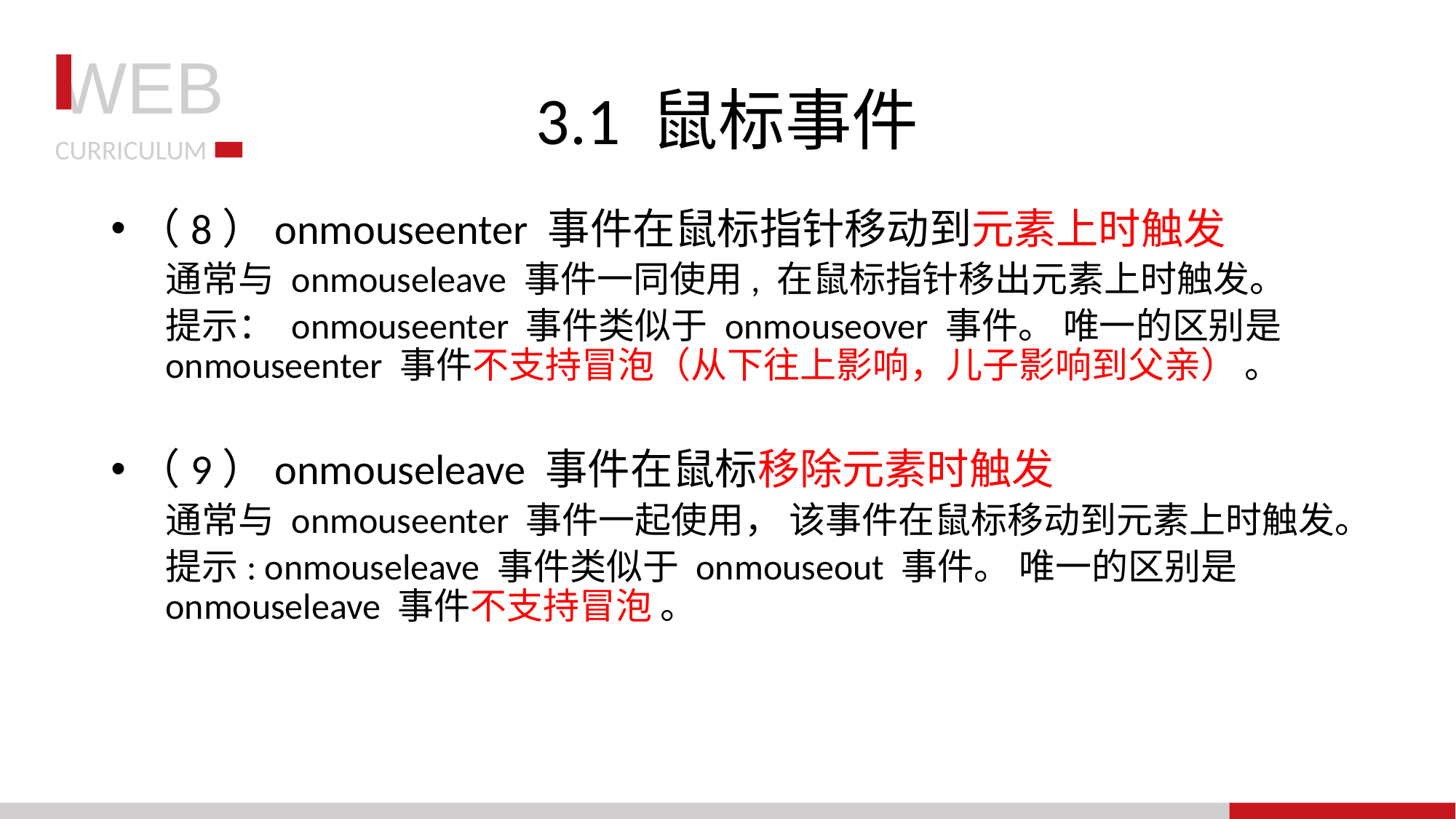

# 3.1 鼠标事件
（8）onmouseenter 事件在鼠标指针移动到元素上时触发
通常与 onmouseleave 事件一同使用, 在鼠标指针移出元素上时触发。
提示： onmouseenter 事件类似于 onmouseover 事件。 唯一的区别是 onmouseenter 事件不支持冒泡（从下往上影响，儿子影响到父亲） 。

（9）onmouseleave 事件在鼠标移除元素时触发
通常与 onmouseenter 事件一起使用， 该事件在鼠标移动到元素上时触发。
提示: onmouseleave 事件类似于 onmouseout 事件。 唯一的区别是 onmouseleave 事件不支持冒泡 。